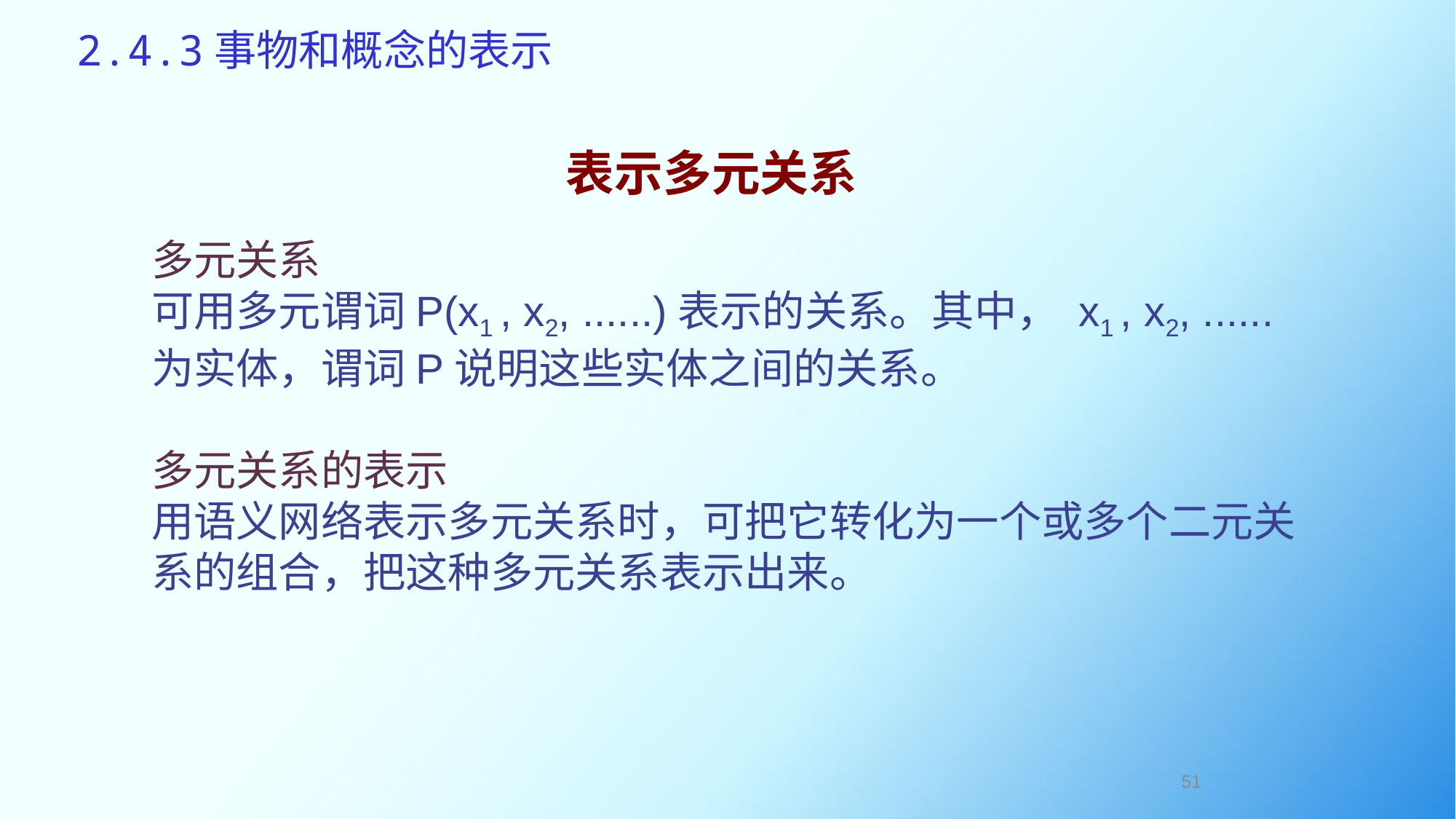

# 2.4.3事物和概念的表示
表示多元关系
多元关系
可用多元谓词P(x1 , x2, ......)表示的关系。其中， x1 , x2, ......为实体，谓词P说明这些实体之间的关系。

多元关系的表示
用语义网络表示多元关系时，可把它转化为一个或多个二元关系的组合，把这种多元关系表示出来。
51